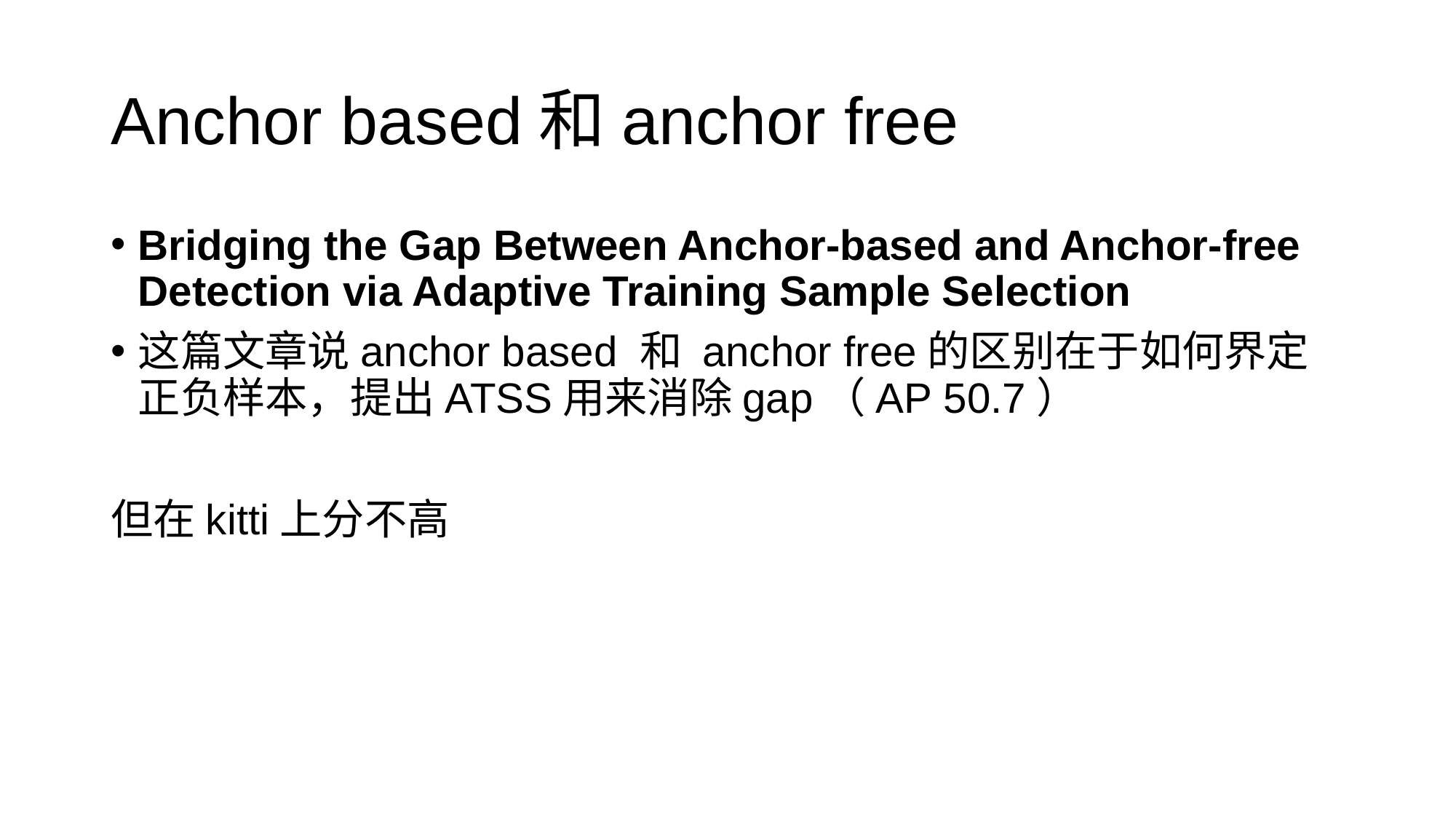

# Anchor based和anchor free
Bridging the Gap Between Anchor-based and Anchor-free Detection via Adaptive Training Sample Selection
这篇文章说anchor based 和 anchor free的区别在于如何界定正负样本，提出ATSS用来消除gap（AP 50.7）

但在kitti上分不高